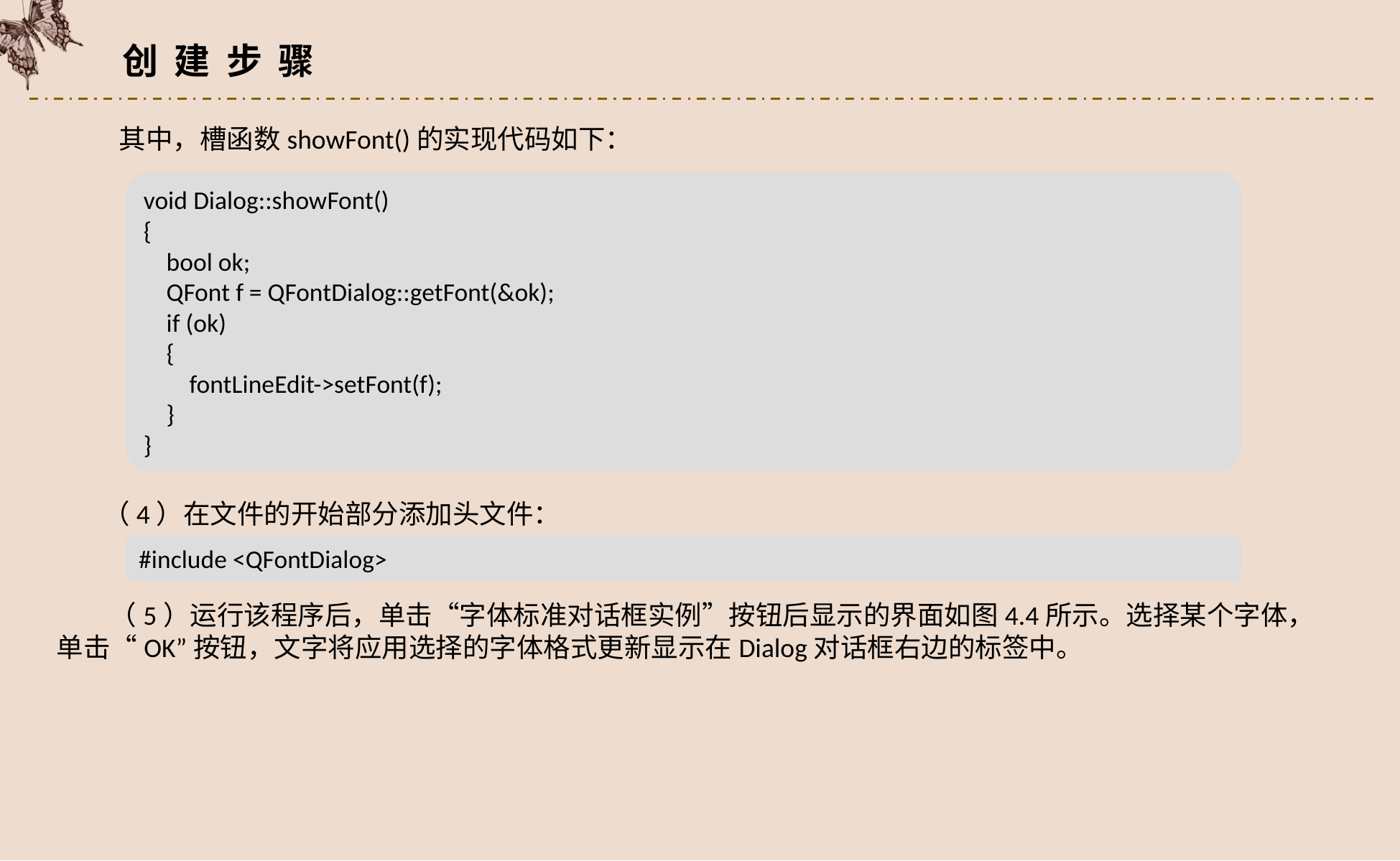

创  建  步  骤
其中，槽函数showFont()的实现代码如下：
void Dialog::showFont()
{
    bool ok;
    QFont f = QFontDialog::getFont(&ok);
    if (ok)
    {
        fontLineEdit->setFont(f);
    }
}
（4）在文件的开始部分添加头文件：
#include <QFontDialog>
（5）运行该程序后，单击“字体标准对话框实例”按钮后显示的界面如图4.4所示。选择某个字体，单击“OK”按钮，文字将应用选择的字体格式更新显示在Dialog对话框右边的标签中。